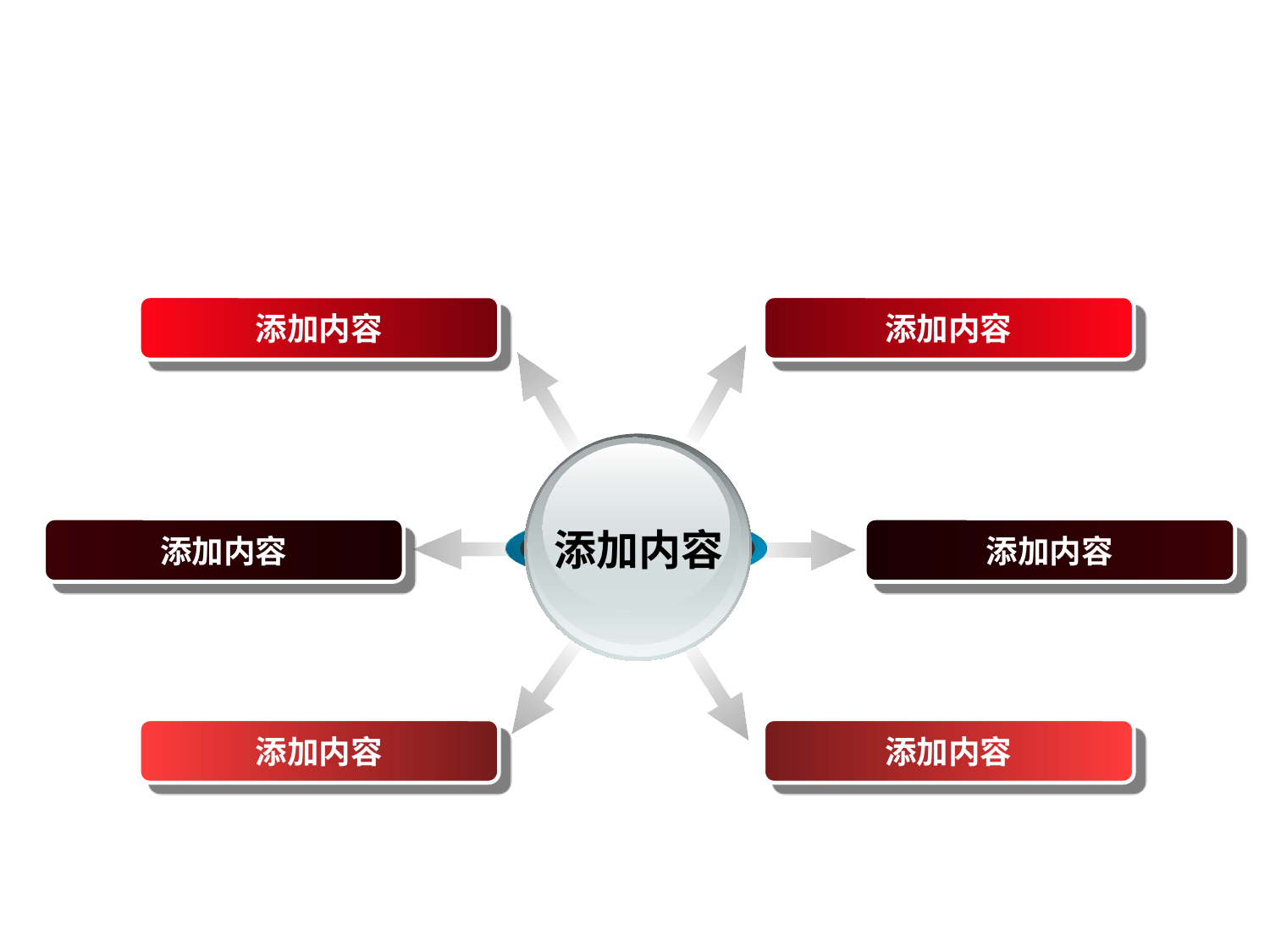

添加内容
添加内容

添加内容
添加内容
添加内容
添加内容
添加内容